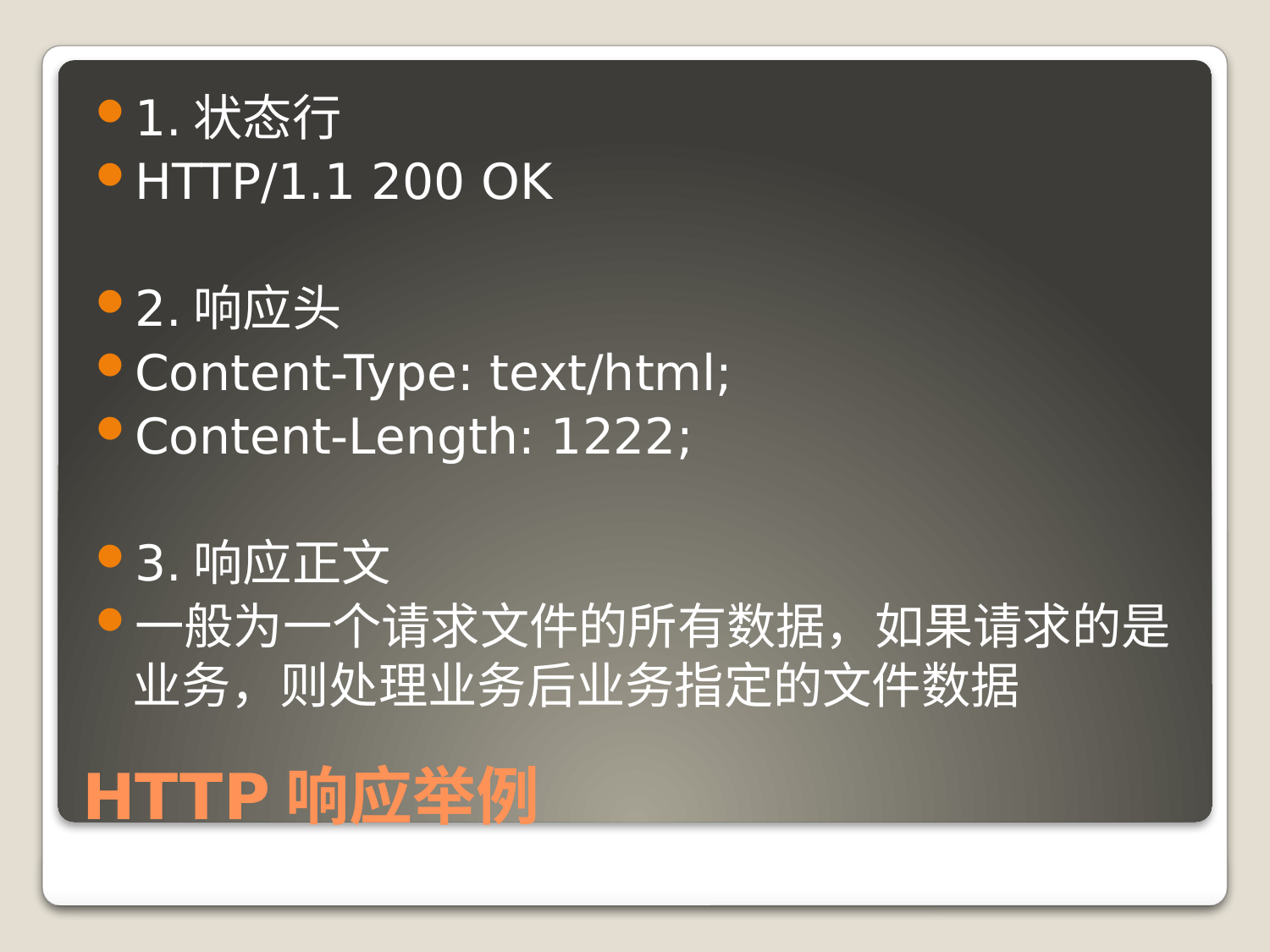

1.状态行
HTTP/1.1 200 OK

2.响应头
Content-Type: text/html;
Content-Length: 1222;

3.响应正文
一般为一个请求文件的所有数据，如果请求的是业务，则处理业务后业务指定的文件数据
# HTTP响应举例